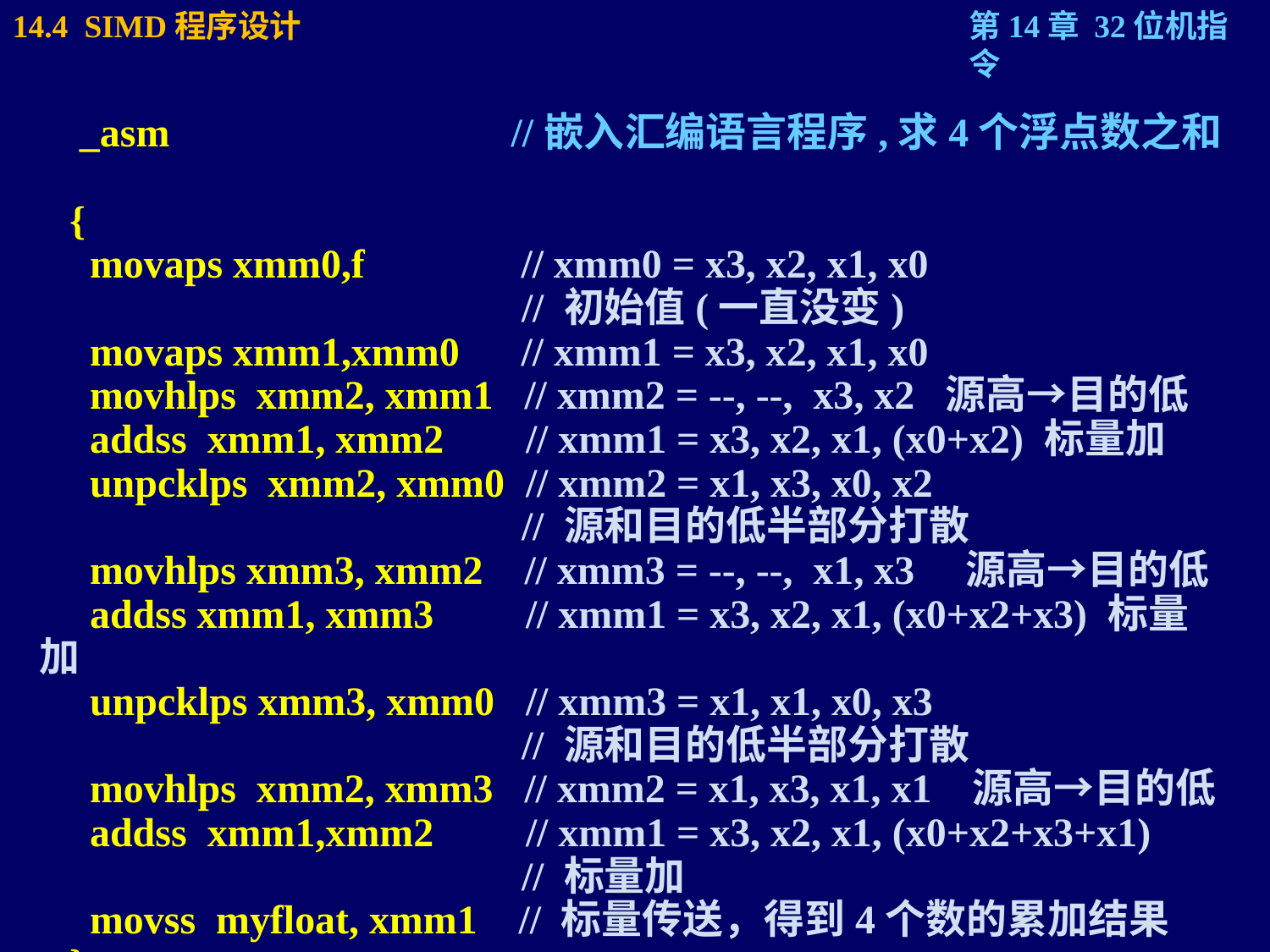

_asm		         //嵌入汇编语言程序,求4个浮点数之和
   {
     movaps xmm0,f	          // xmm0 = x3, x2, x1, x0
			          // 初始值(一直没变)
     movaps xmm1,xmm0      // xmm1 = x3, x2, x1, x0
     movhlps  xmm2, xmm1   // xmm2 = --, --,  x3, x2  源高→目的低
     addss  xmm1, xmm2        // xmm1 = x3, x2, x1, (x0+x2) 标量加
     unpcklps  xmm2, xmm0  // xmm2 = x1, x3, x0, x2
			          // 源和目的低半部分打散
     movhlps xmm3, xmm2    // xmm3 = --, --,  x1, x3    源高→目的低
     addss xmm1, xmm3         // xmm1 = x3, x2, x1, (x0+x2+x3) 标量加
     unpcklps xmm3, xmm0   // xmm3 = x1, x1, x0, x3
			          // 源和目的低半部分打散
     movhlps  xmm2, xmm3   // xmm2 = x1, x3, x1, x1   源高→目的低
     addss  xmm1,xmm2         // xmm1 = x3, x2, x1, (x0+x2+x3+x1)
			          // 标量加
     movss  myfloat, xmm1    // 标量传送，得到4个数的累加结果
   }